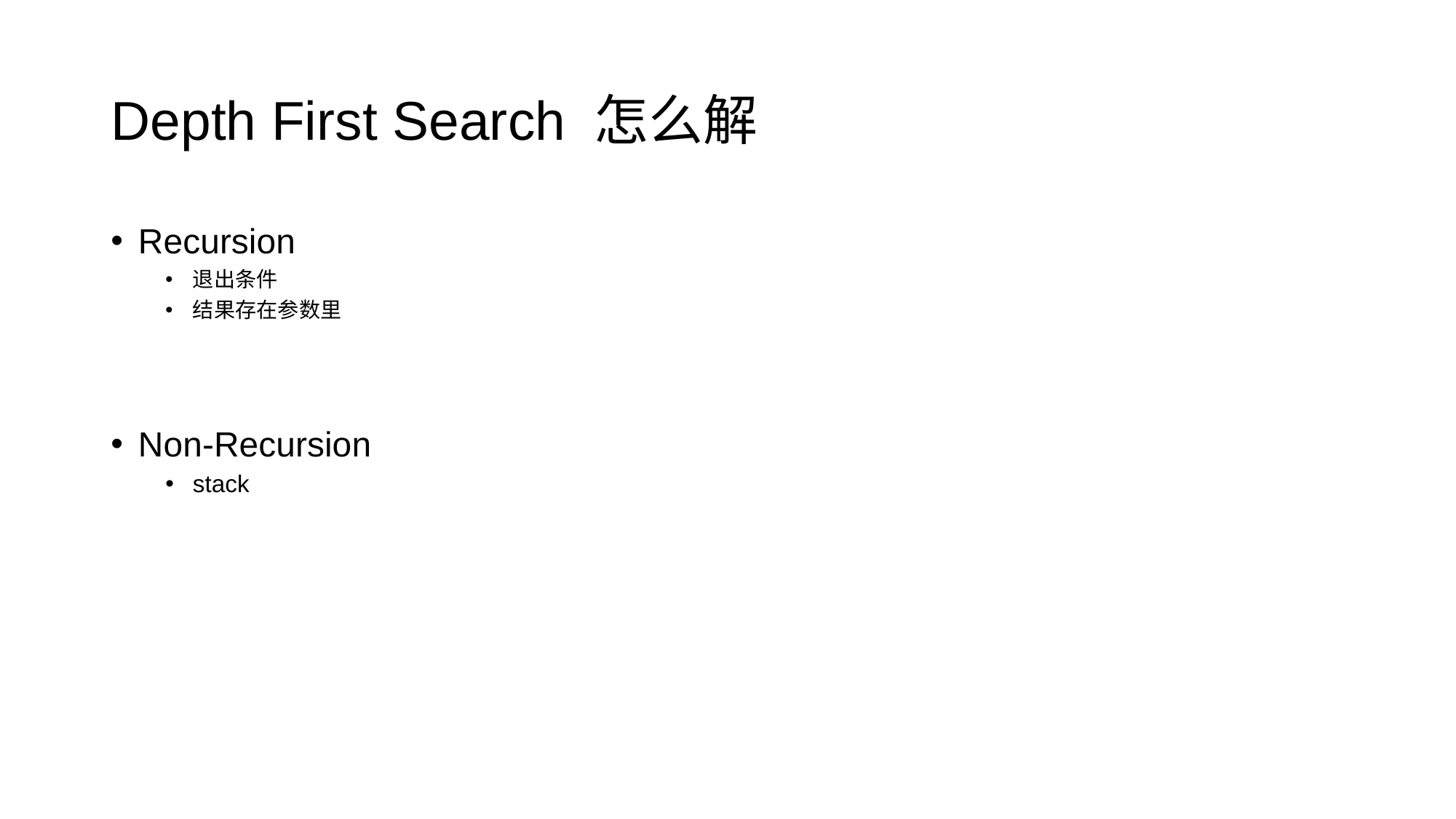

# Depth First Search 怎么解
Recursion
退出条件
结果存在参数里

Non-Recursion
stack